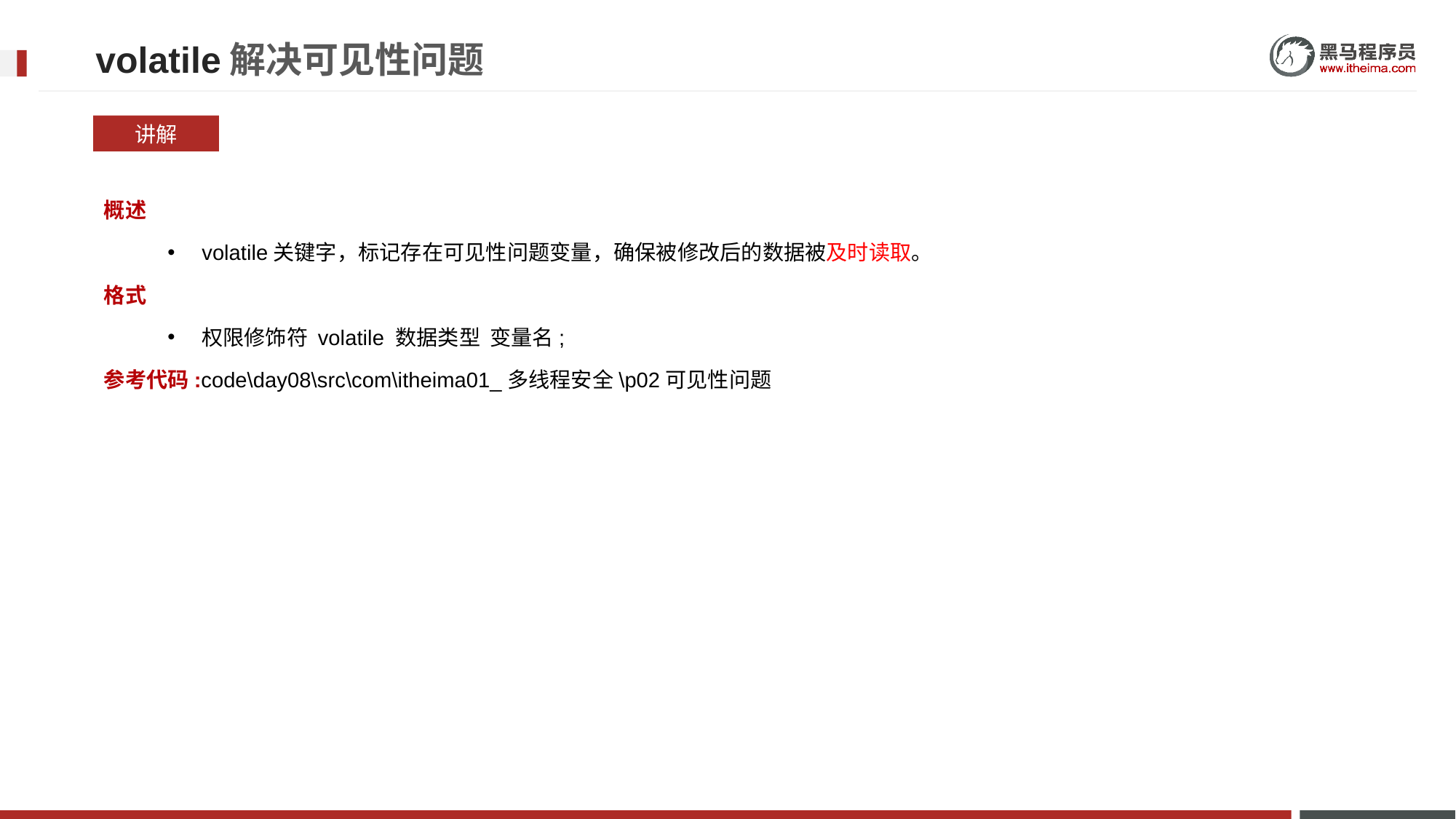

# volatile解决可见性问题
讲解
概述
volatile关键字，标记存在可见性问题变量，确保被修改后的数据被及时读取。
格式
权限修饰符 volatile 数据类型  变量名;
参考代码:code\day08\src\com\itheima01_多线程安全\p02可见性问题